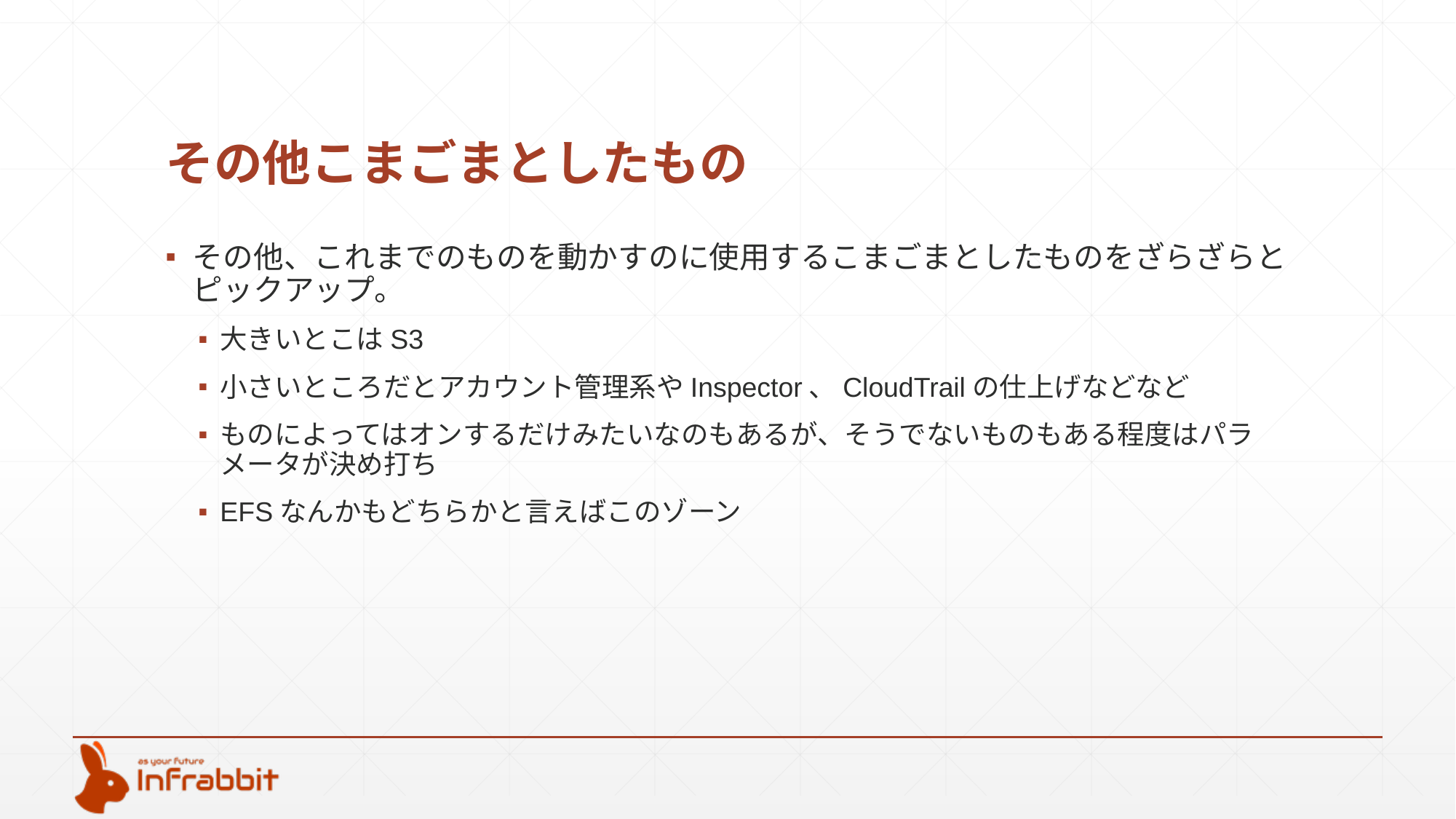

# その他こまごまとしたもの
その他、これまでのものを動かすのに使用するこまごまとしたものをざらざらとピックアップ。
大きいとこはS3
小さいところだとアカウント管理系やInspector、CloudTrailの仕上げなどなど
ものによってはオンするだけみたいなのもあるが、そうでないものもある程度はパラメータが決め打ち
EFSなんかもどちらかと言えばこのゾーン